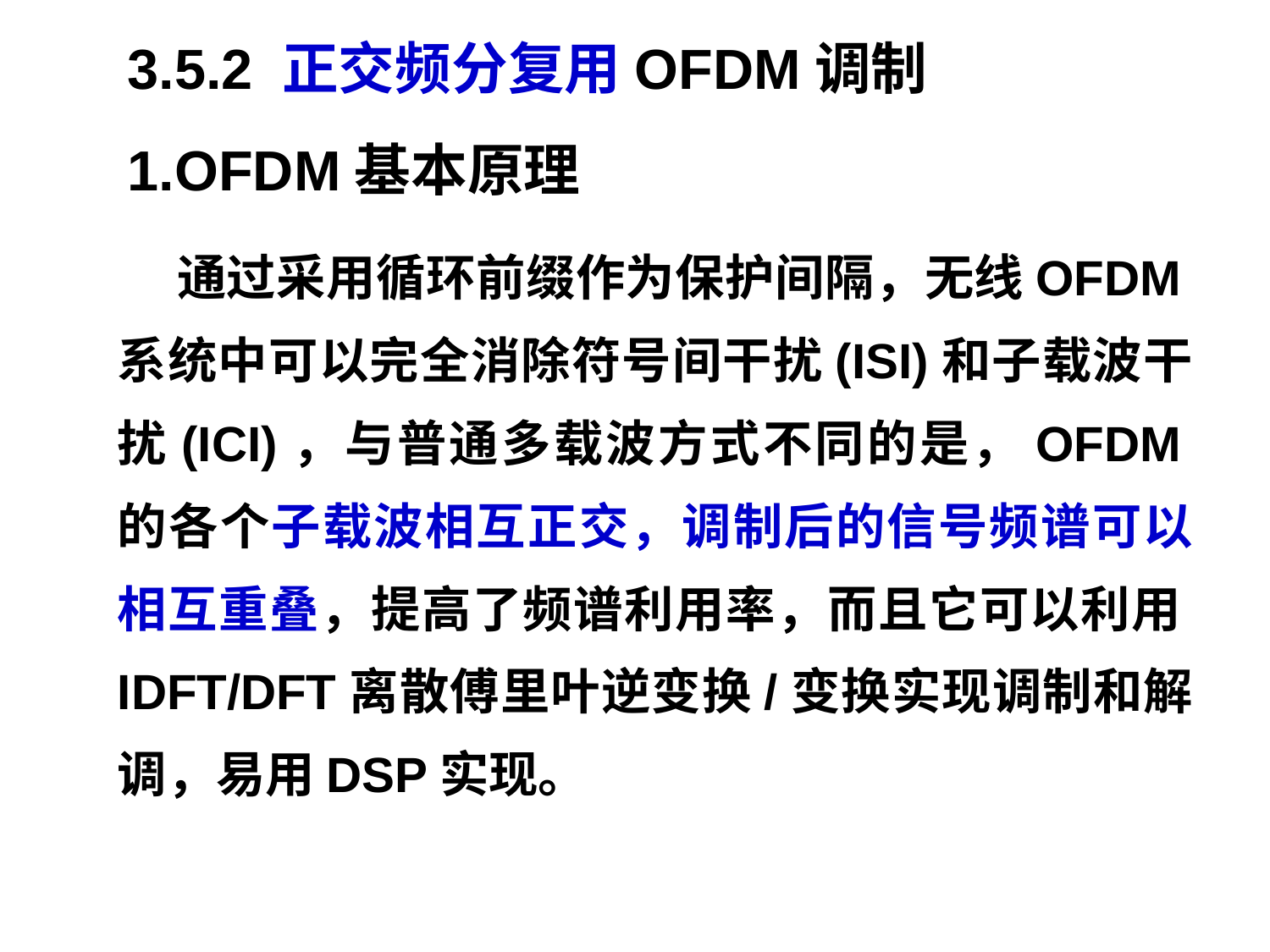

# 3.5.2 正交频分复用OFDM调制 1.OFDM基本原理
    通过采用循环前缀作为保护间隔，无线OFDM系统中可以完全消除符号间干扰(ISI)和子载波干扰(ICI)，与普通多载波方式不同的是，OFDM的各个子载波相互正交，调制后的信号频谱可以相互重叠，提高了频谱利用率，而且它可以利用IDFT/DFT离散傅里叶逆变换/变换实现调制和解调，易用DSP实现。